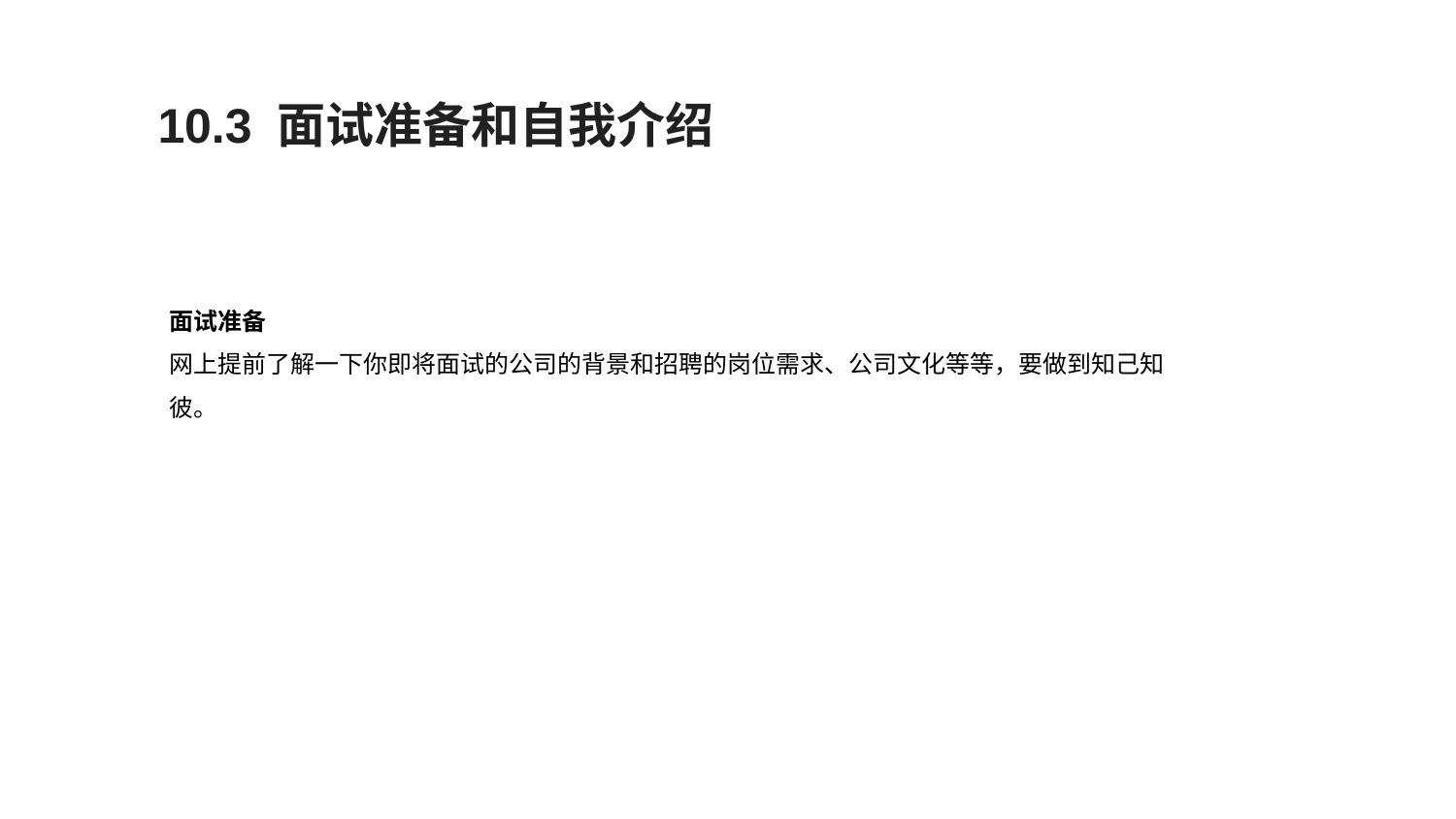

10.3 面试准备和自我介绍
面试准备
网上提前了解一下你即将面试的公司的背景和招聘的岗位需求、公司文化等等，要做到知己知彼。